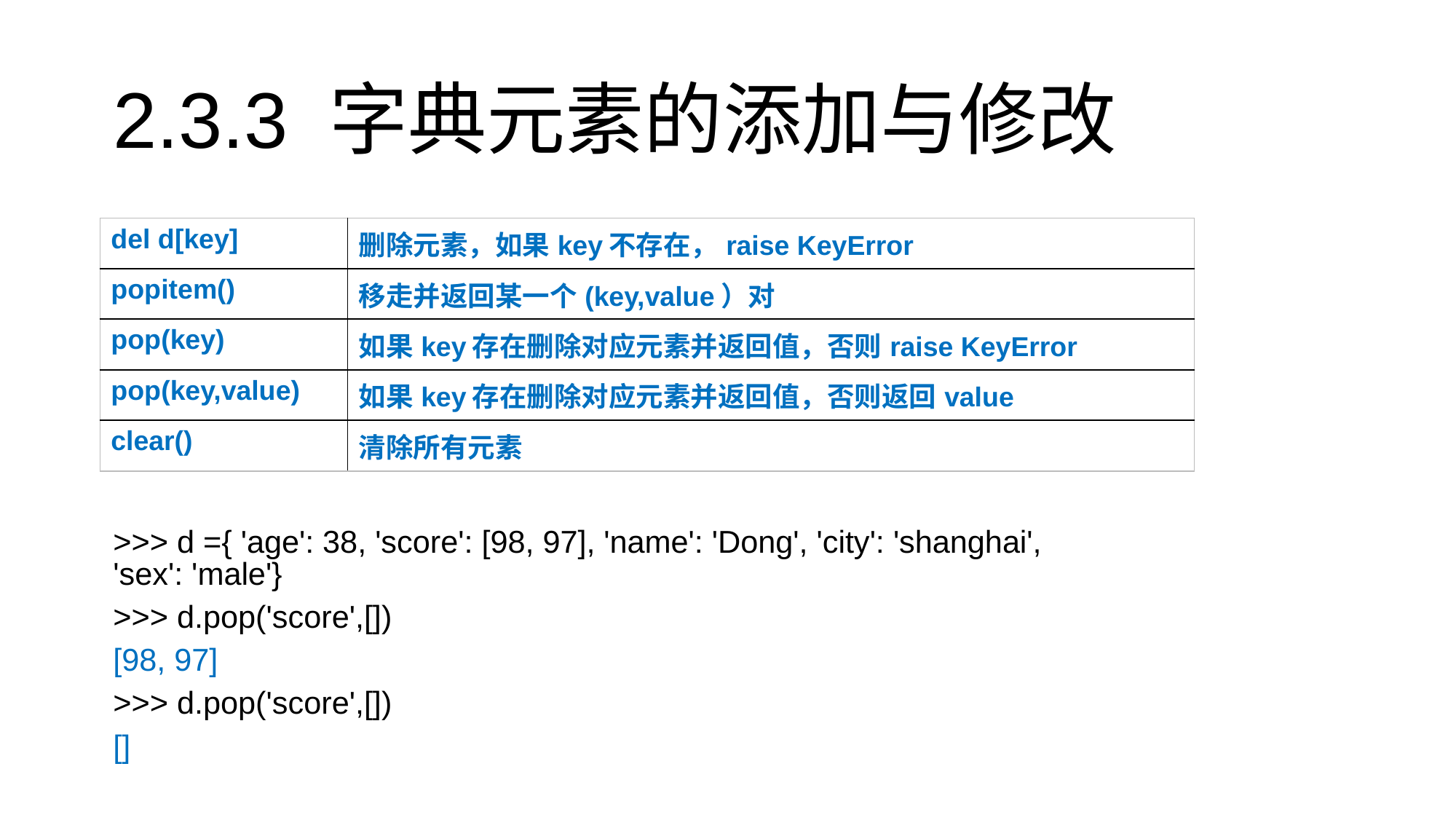

# 2.3.3 字典元素的添加与修改
| del d[key] | 删除元素，如果key不存在，raise KeyError |
| --- | --- |
| popitem() | 移走并返回某一个(key,value）对 |
| pop(key) | 如果key存在删除对应元素并返回值，否则raise KeyError |
| pop(key,value) | 如果key存在删除对应元素并返回值，否则返回value |
| clear() | 清除所有元素 |
>>> d ={ 'age': 38, 'score': [98, 97], 'name': 'Dong', 'city': 'shanghai', 'sex': 'male'}
>>> d.pop('score',[])
[98, 97]
>>> d.pop('score',[])
[]